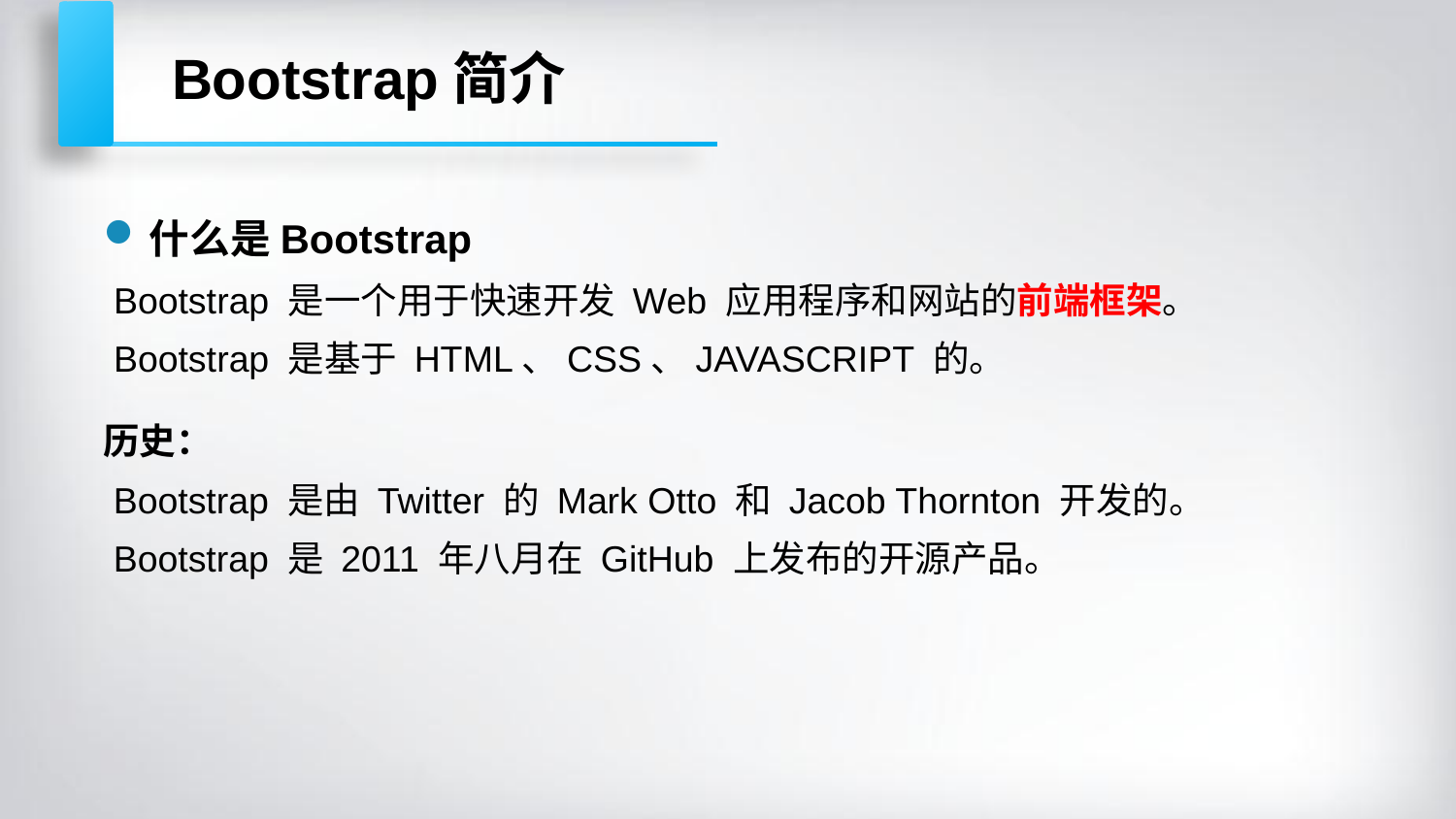

Bootstrap简介

什么是Bootstrap
 Bootstrap 是一个用于快速开发 Web 应用程序和网站的前端框架。
 Bootstrap 是基于 HTML、CSS、JAVASCRIPT 的。

历史：
 Bootstrap 是由 Twitter 的 Mark Otto 和 Jacob Thornton 开发的。
 Bootstrap 是 2011 年八月在 GitHub 上发布的开源产品。